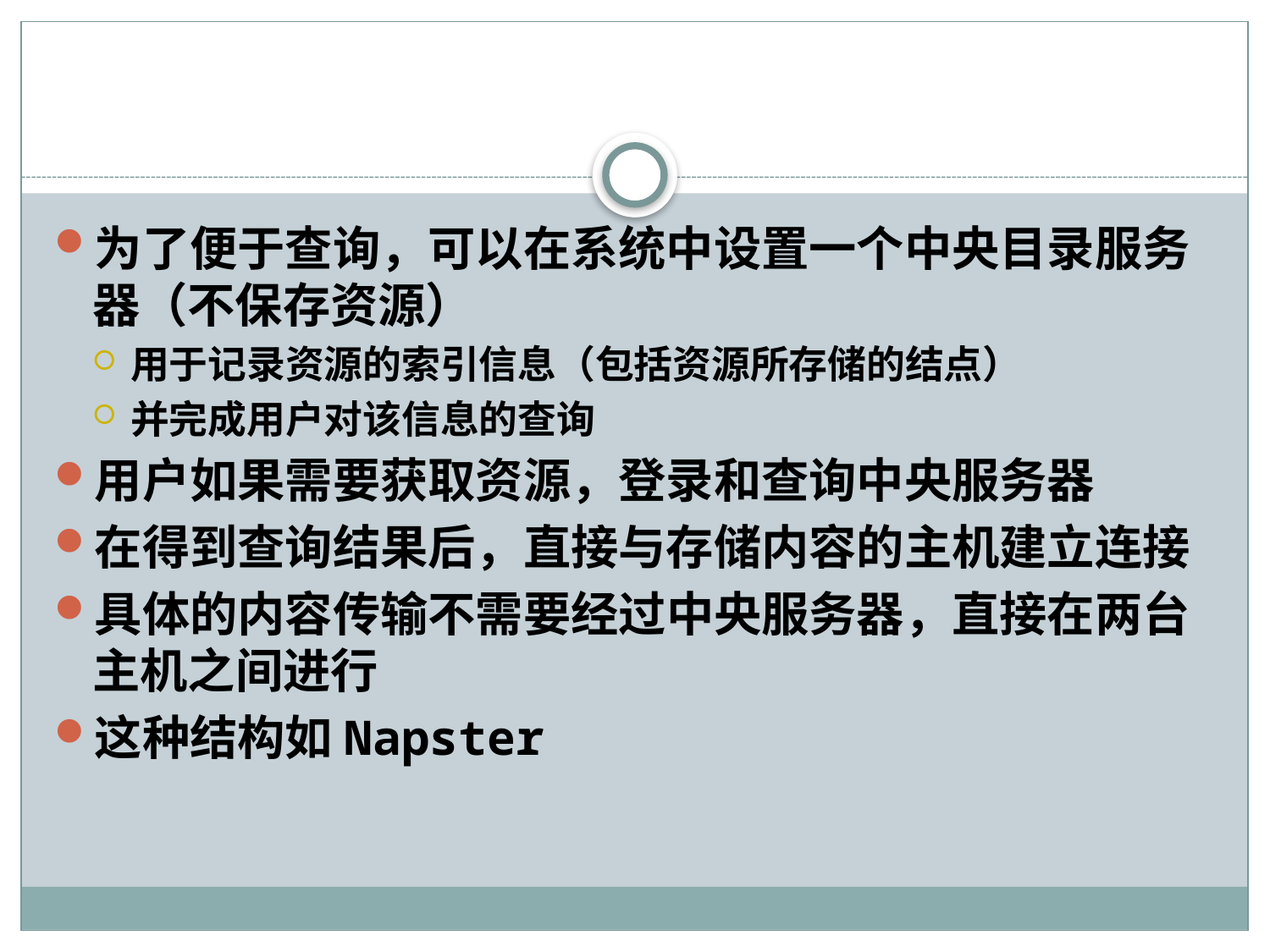

#
为了便于查询，可以在系统中设置一个中央目录服务器（不保存资源）
用于记录资源的索引信息（包括资源所存储的结点）
并完成用户对该信息的查询
用户如果需要获取资源，登录和查询中央服务器
在得到查询结果后，直接与存储内容的主机建立连接
具体的内容传输不需要经过中央服务器，直接在两台主机之间进行
这种结构如Napster